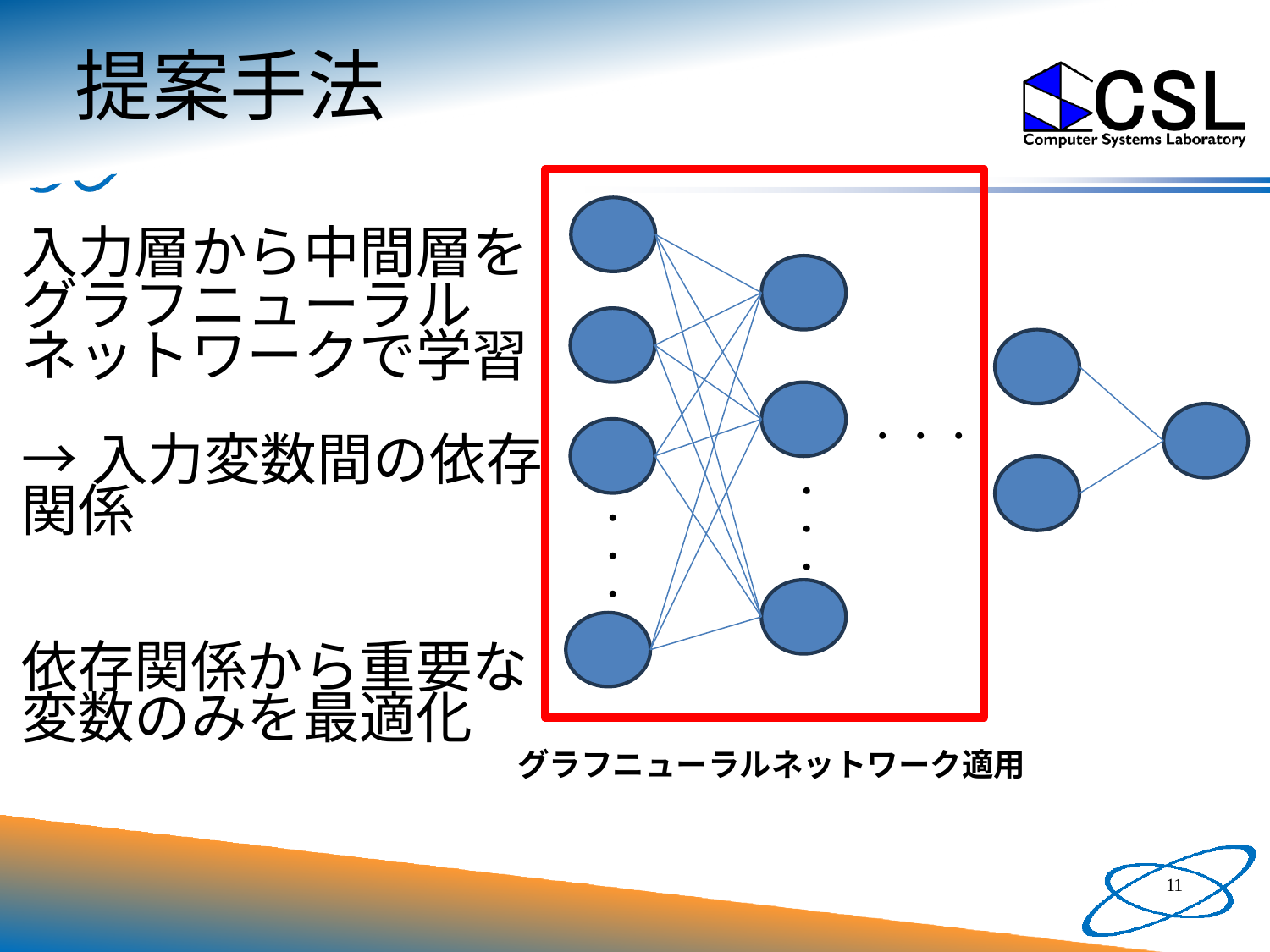

# 提案手法

入力層から中間層を
グラフニューラルネットワークで学習

→入力変数間の依存関係

依存関係から重要な変数のみを最適化

・
・・

・
・・
・
・・

グラフニューラルネットワーク適用
11